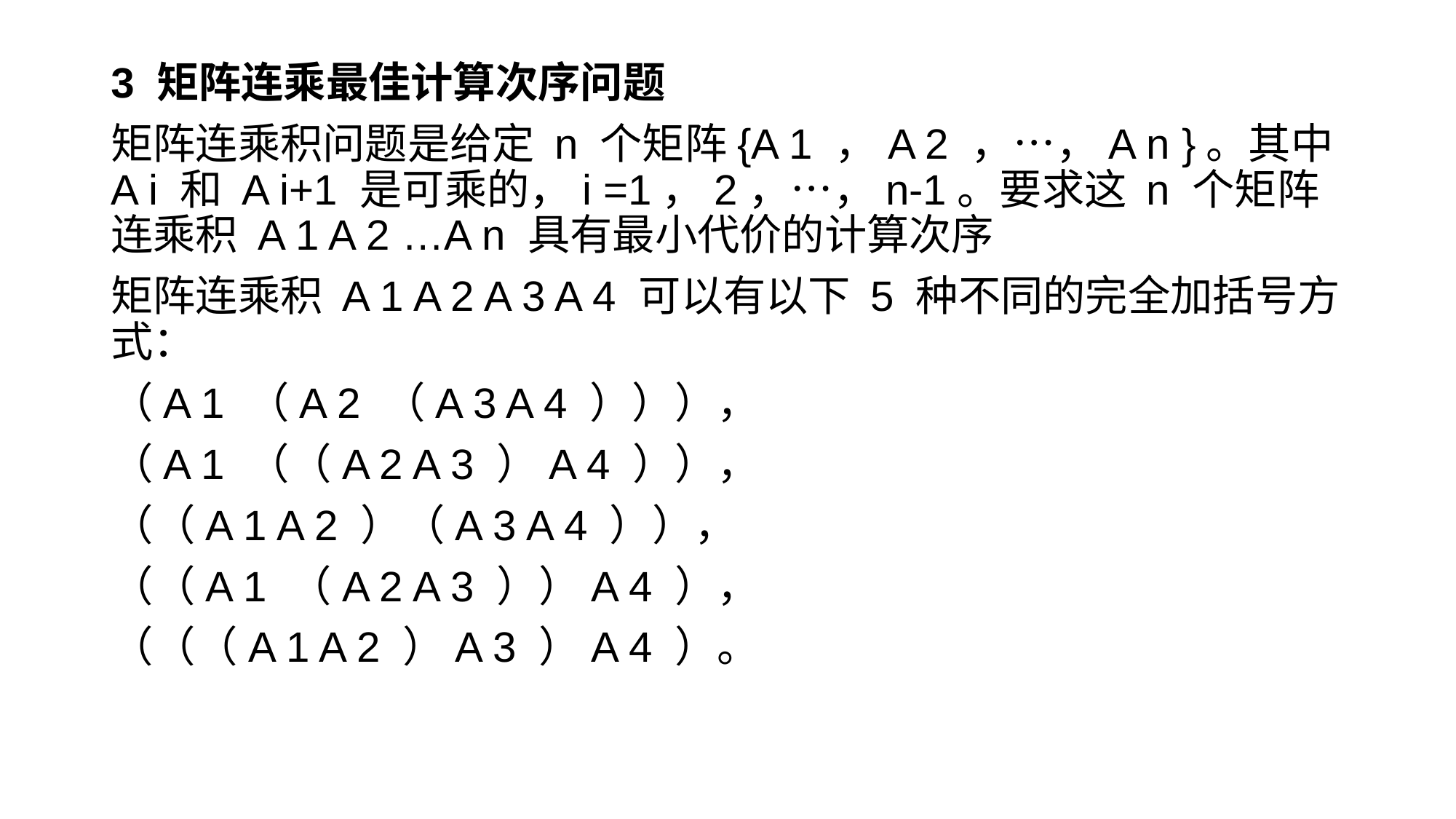

3 矩阵连乘最佳计算次序问题
矩阵连乘积问题是给定 n 个矩阵{A 1 ，A 2 ，…，A n }。其中 A i 和 A i+1 是可乘的，i =1，2，…，n-1。要求这 n 个矩阵连乘积 A 1 A 2 …A n 具有最小代价的计算次序
矩阵连乘积 A 1 A 2 A 3 A 4 可以有以下 5 种不同的完全加括号方式：
（A 1 （A 2 （A 3 A 4 ））），
（A 1 （（A 2 A 3 ）A 4 ）），
（（A 1 A 2 ）（A 3 A 4 ）），
（（A 1 （A 2 A 3 ））A 4 ），
（（（A 1 A 2 ）A 3 ）A 4 ）。